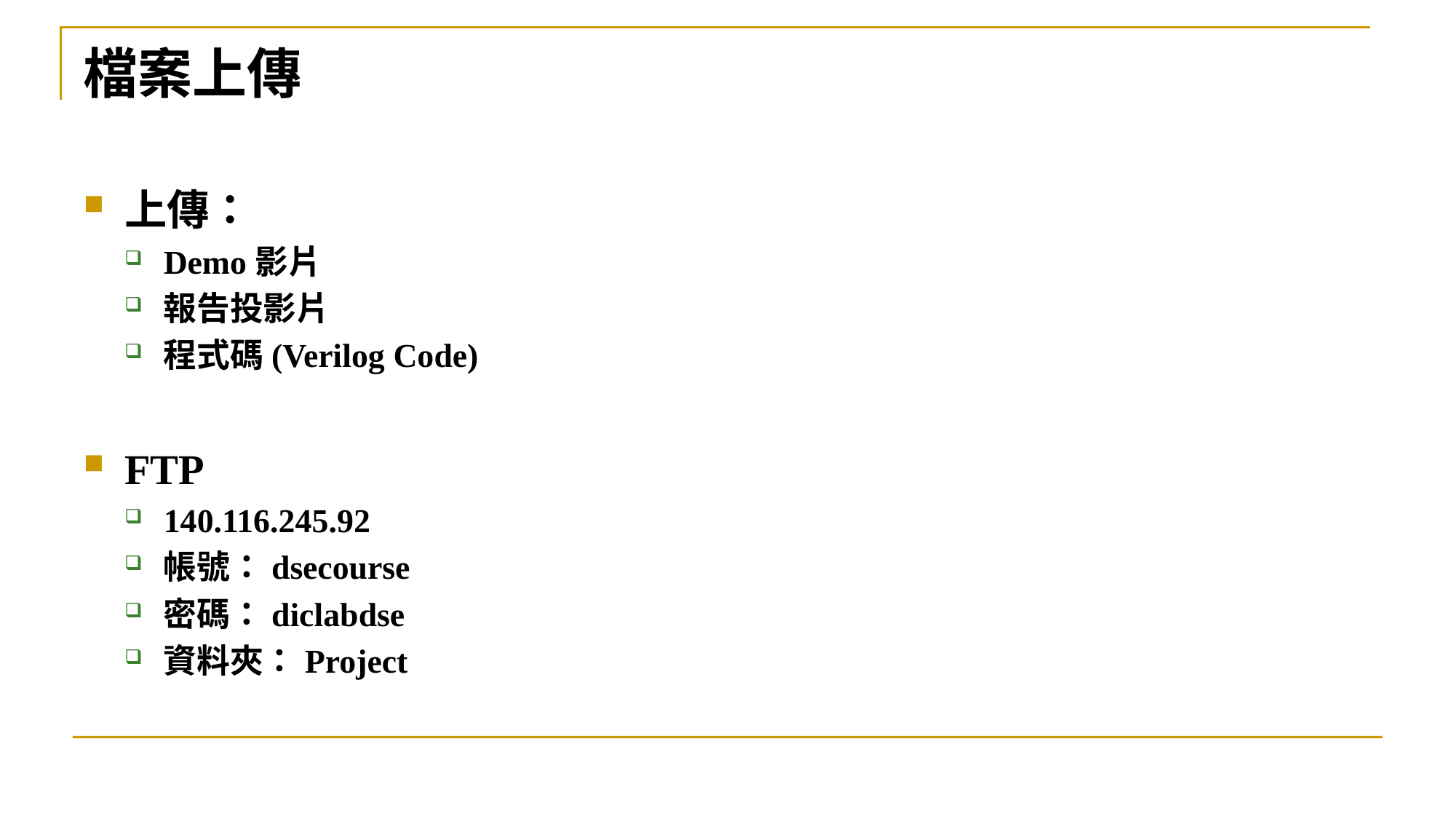

# 檔案上傳
上傳：
Demo影片
報告投影片
程式碼(Verilog Code)

FTP
140.116.245.92
帳號：dsecourse
密碼：diclabdse
資料夾：Project